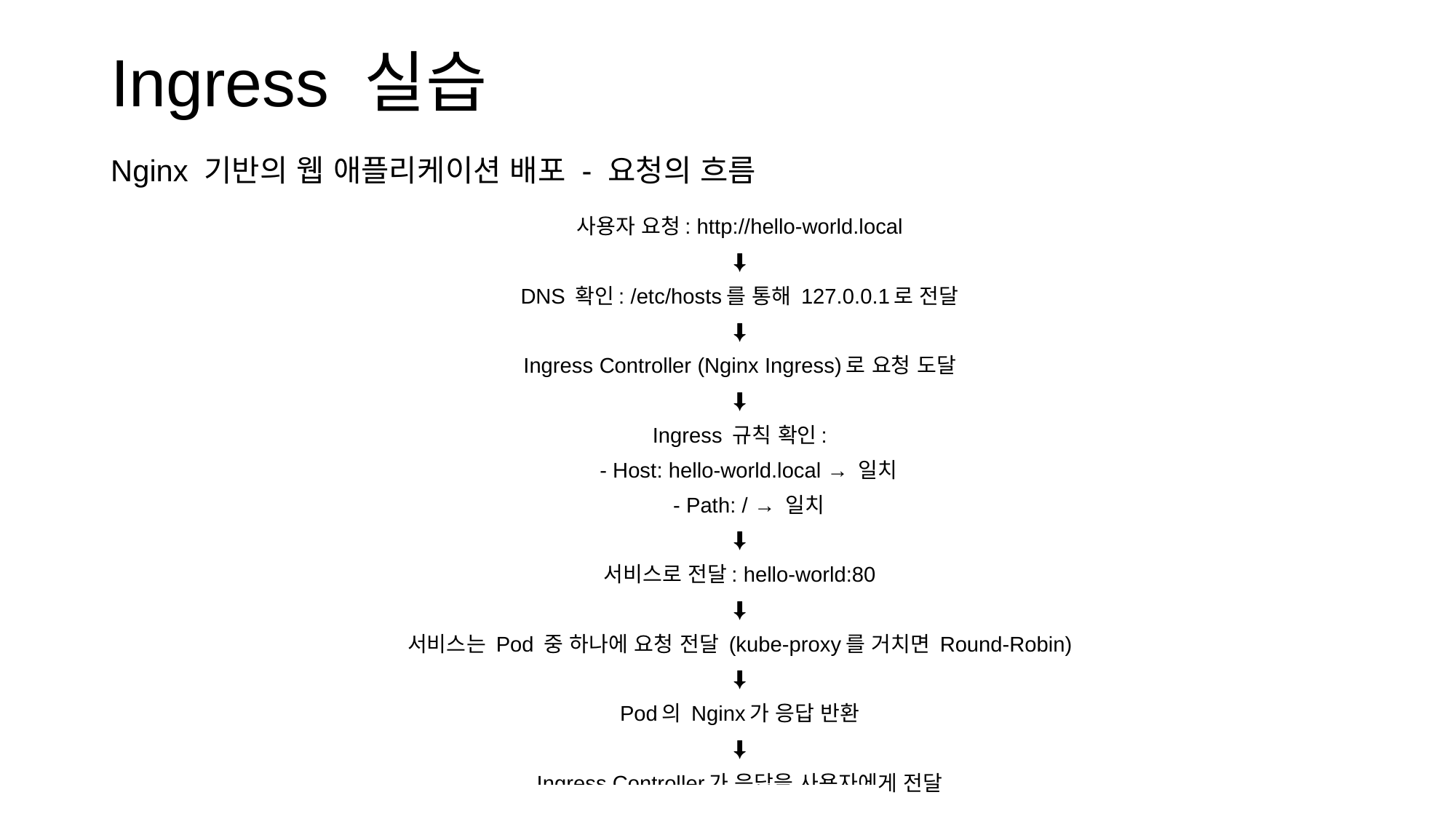

Ingress 실습
Nginx 기반의 웹 애플리케이션 배포 - 요청의 흐름
사용자 요청: http://hello-world.local
⬇
DNS 확인: /etc/hosts를 통해 127.0.0.1로 전달
⬇
Ingress Controller (Nginx Ingress)로 요청 도달
⬇
Ingress 규칙 확인:
   - Host: hello-world.local → 일치
   - Path: / → 일치
⬇
서비스로 전달: hello-world:80
⬇
서비스는 Pod 중 하나에 요청 전달 (kube-proxy를 거치면 Round-Robin)
⬇
Pod의 Nginx가 응답 반환
⬇
Ingress Controller가 응답을 사용자에게 전달